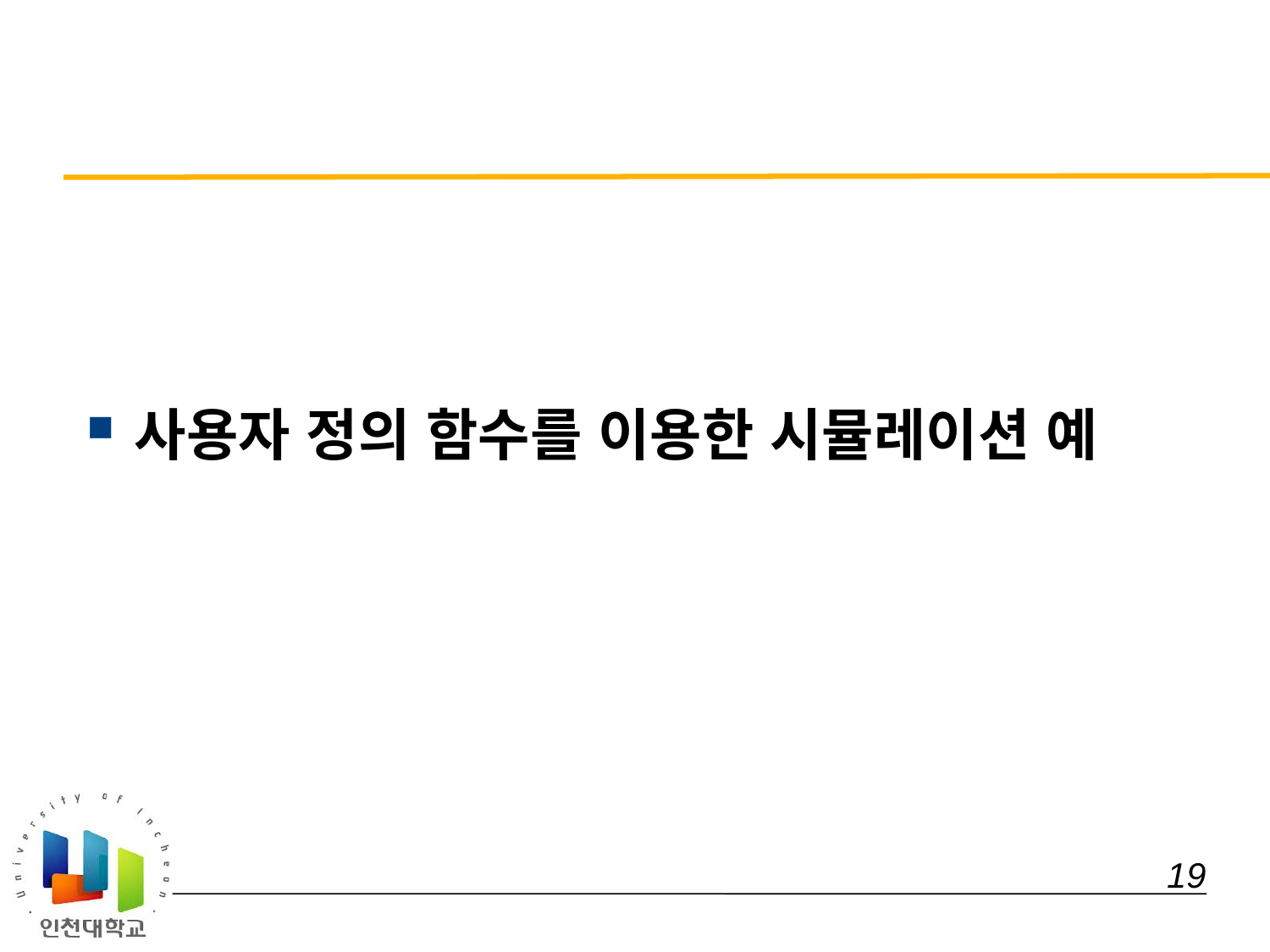

#

사용자 정의 함수를 이용한 시뮬레이션 예
 19